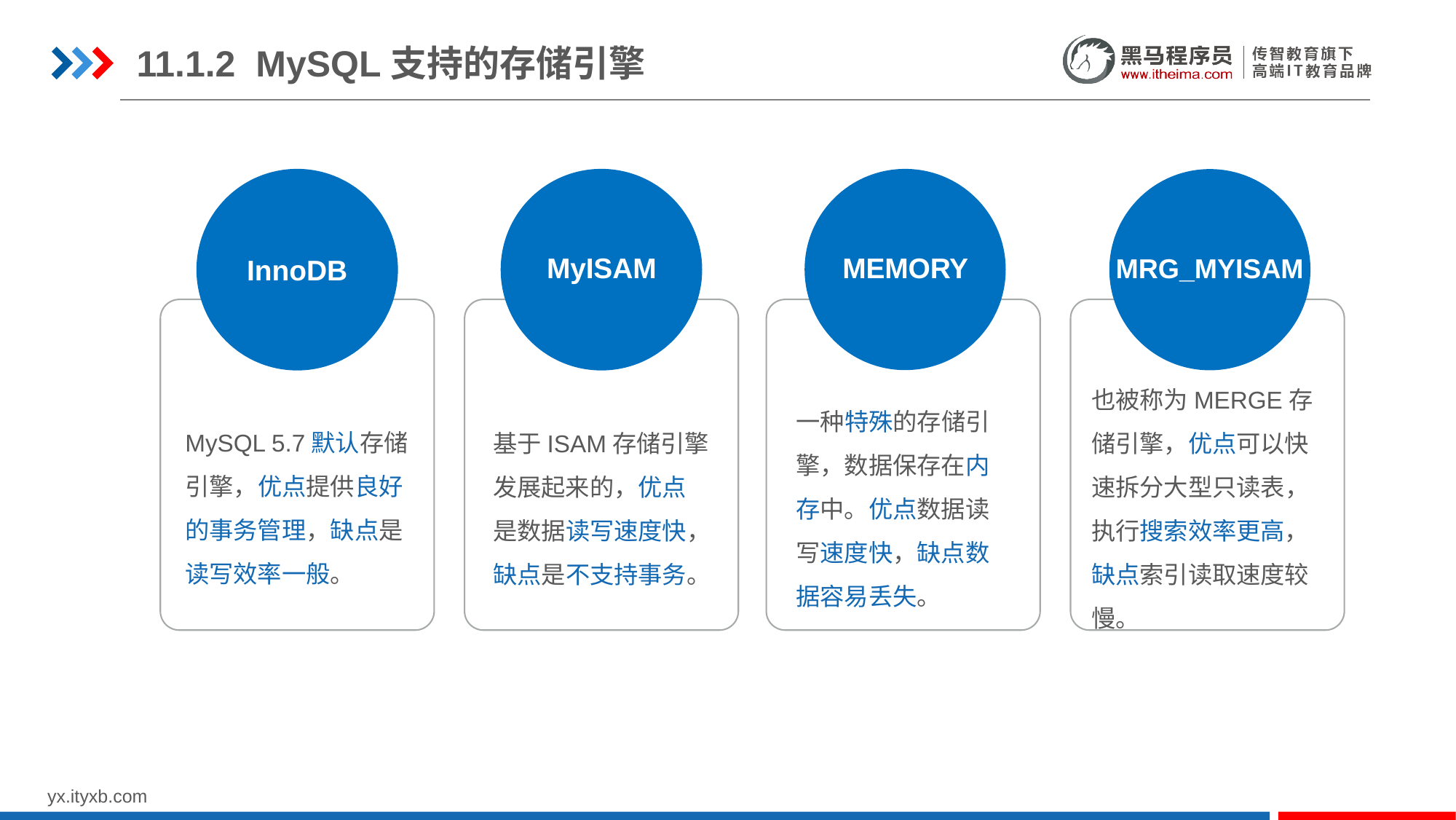

11.1.2  MySQL支持的存储引擎

InnoDB
MyISAM
MEMORY
MRG_MYISAM

MySQL 5.7默认存储引擎，优点提供良好的事务管理，缺点是读写效率一般。
基于ISAM存储引擎发展起来的，优点是数据读写速度快，缺点是不支持事务。
一种特殊的存储引擎，数据保存在内存中。优点数据读写速度快，缺点数据容易丢失。
也被称为MERGE存储引擎，优点可以快速拆分大型只读表，执行搜索效率更高，缺点索引读取速度较慢。